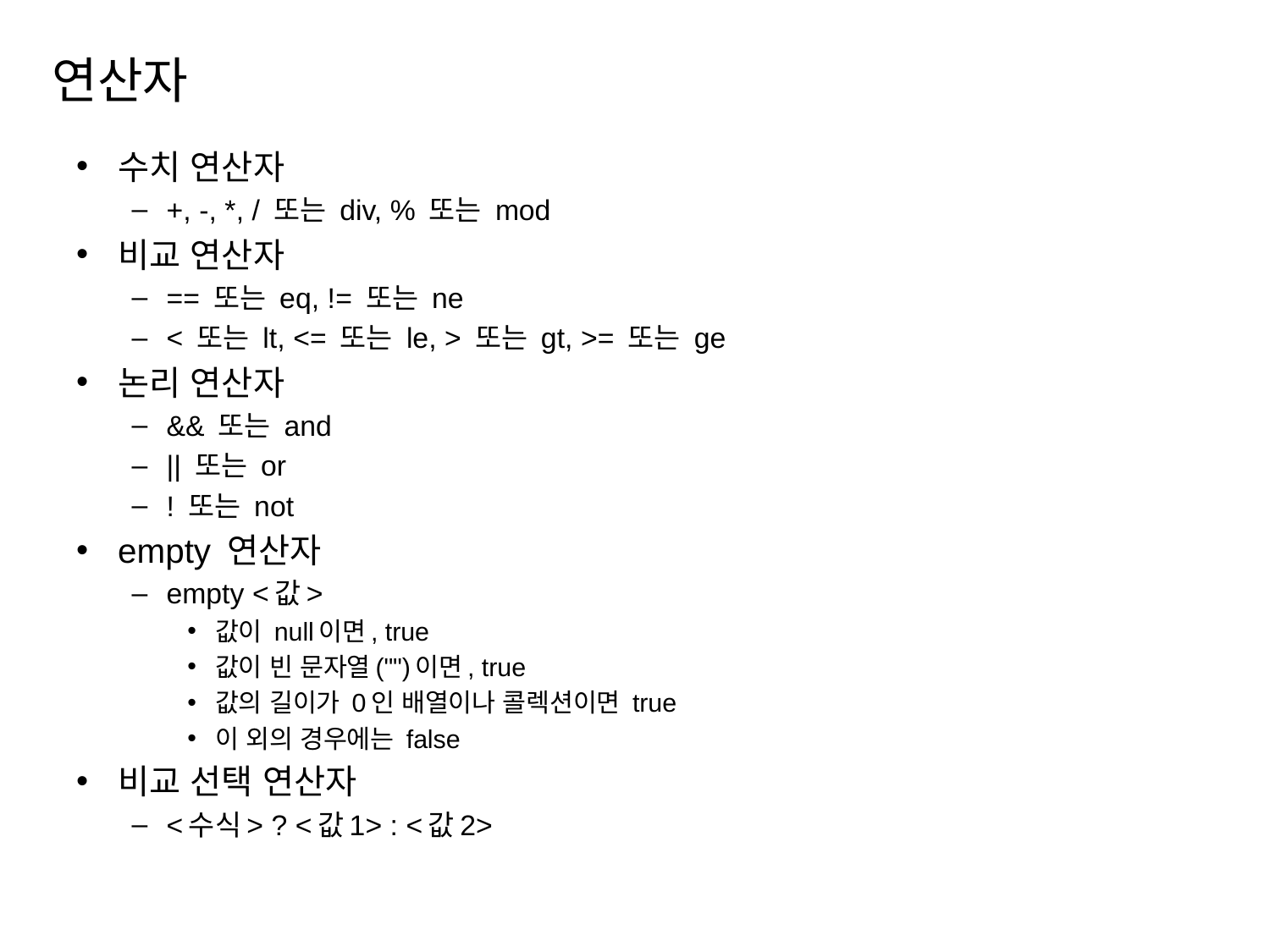

# 연산자
수치 연산자
+, -, *, / 또는 div, % 또는 mod
비교 연산자
== 또는 eq, != 또는 ne
< 또는 lt, <= 또는 le, > 또는 gt, >= 또는 ge
논리 연산자
&& 또는 and
|| 또는 or
! 또는 not
empty 연산자
empty <값>
값이 null이면, true
값이 빈 문자열("")이면, true
값의 길이가 0인 배열이나 콜렉션이면 true
이 외의 경우에는 false
비교 선택 연산자
<수식> ? <값1> : <값2>